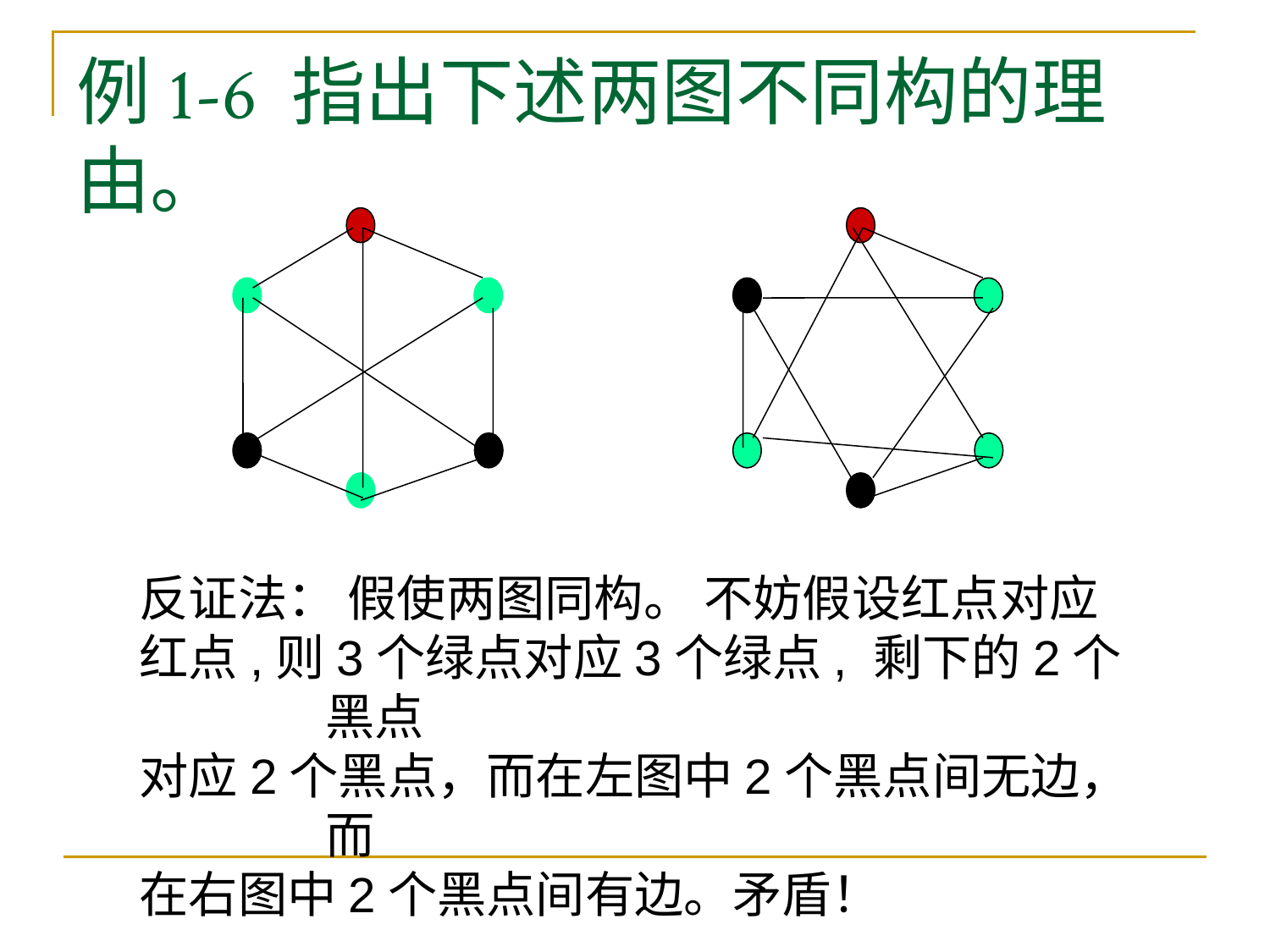

# 例1-6 指出下述两图不同构的理由。

反证法： 假使两图同构。 不妨假设红点对应
红点,则3个绿点对应3个绿点, 剩下的2个黑点
对应2个黑点，而在左图中2个黑点间无边，而
在右图中2个黑点间有边。矛盾！